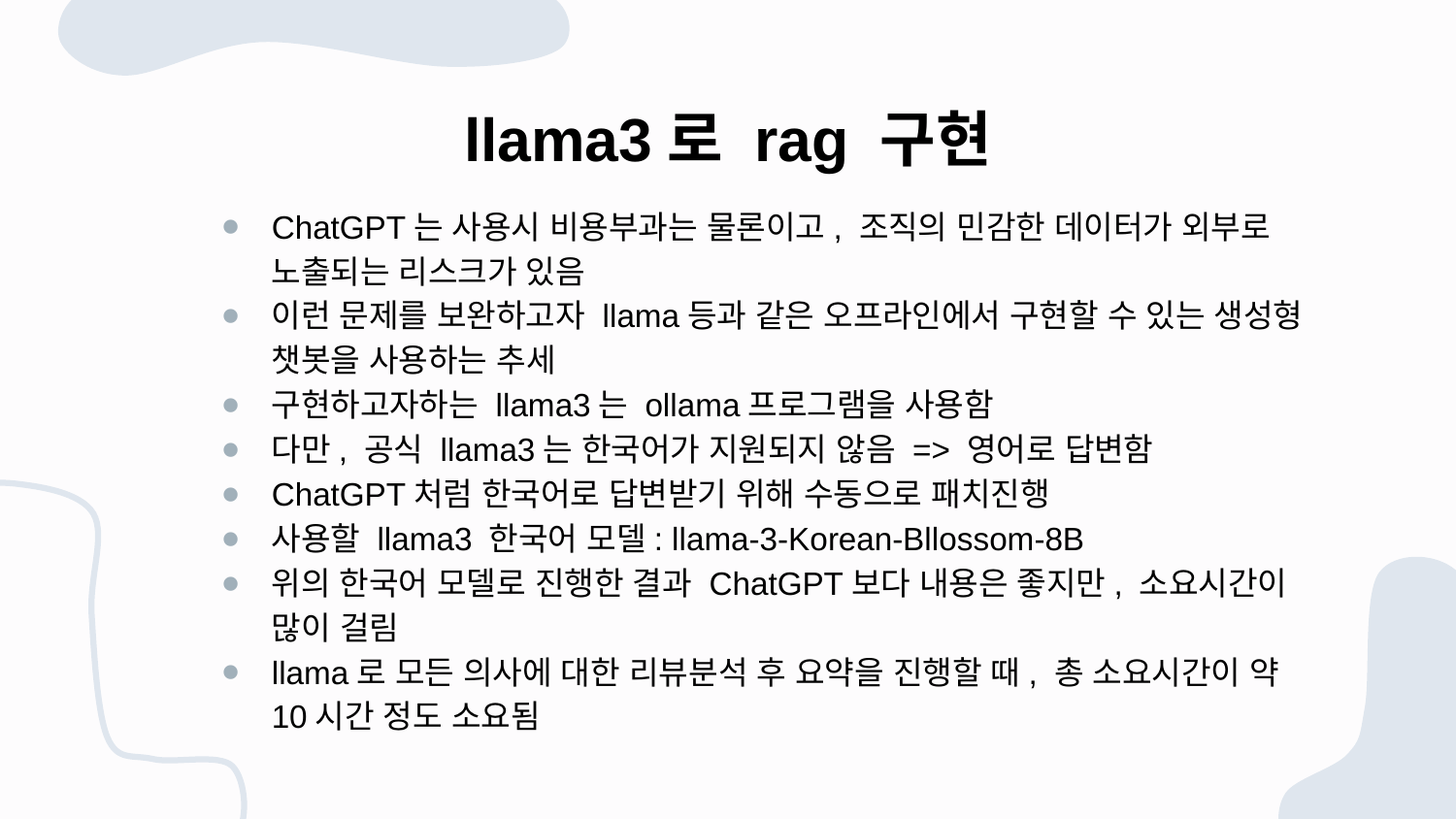

# llama3로 rag 구현
ChatGPT는 사용시 비용부과는 물론이고, 조직의 민감한 데이터가 외부로 노출되는 리스크가 있음
이런 문제를 보완하고자 llama등과 같은 오프라인에서 구현할 수 있는 생성형 챗봇을 사용하는 추세
구현하고자하는 llama3는 ollama프로그램을 사용함
다만, 공식 llama3는 한국어가 지원되지 않음 => 영어로 답변함
ChatGPT처럼 한국어로 답변받기 위해 수동으로 패치진행
사용할 llama3 한국어 모델: llama-3-Korean-Bllossom-8B
위의 한국어 모델로 진행한 결과 ChatGPT보다 내용은 좋지만, 소요시간이 많이 걸림
llama로 모든 의사에 대한 리뷰분석 후 요약을 진행할 때, 총 소요시간이 약 10시간 정도 소요됨